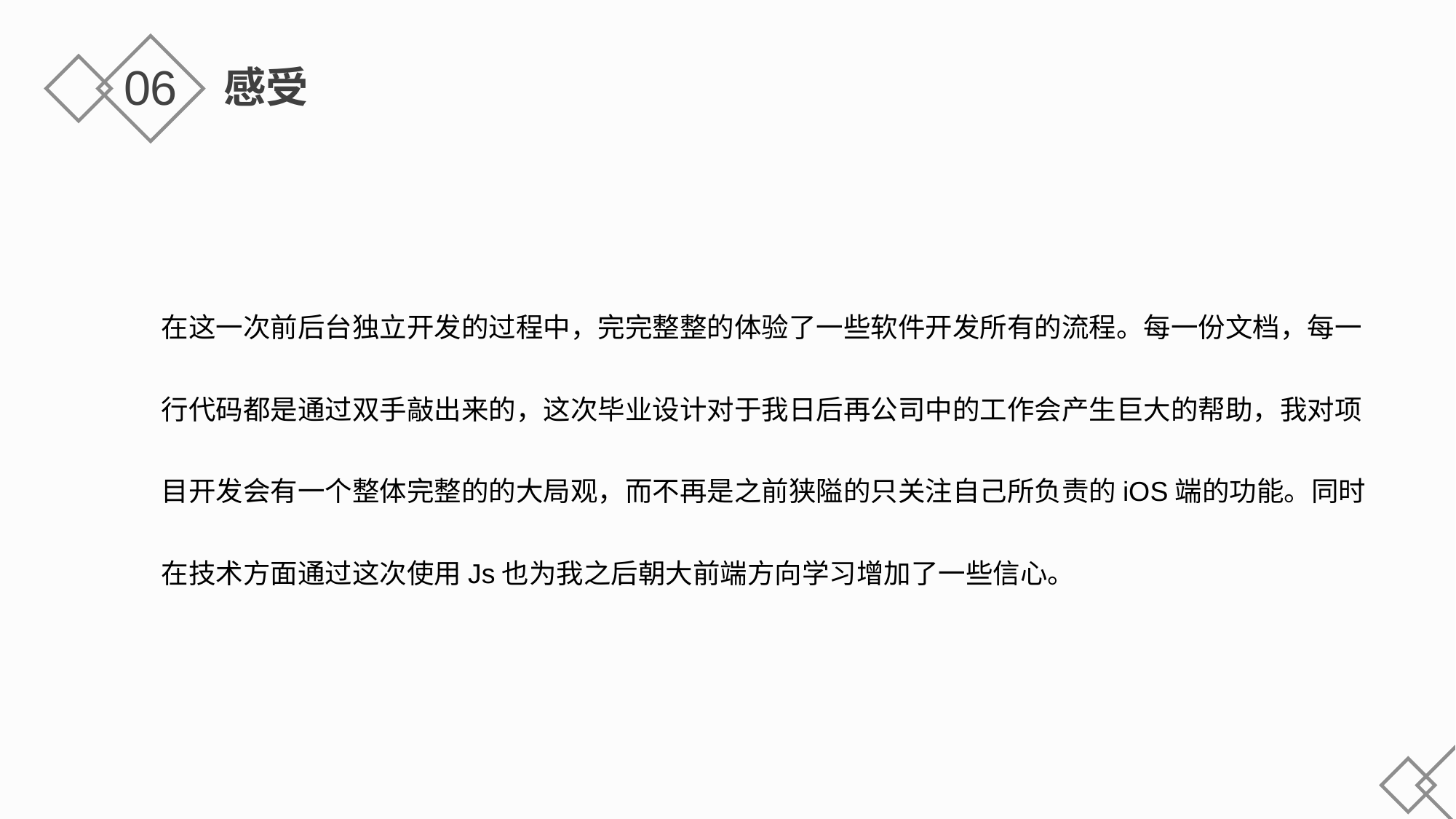

06
感受

在这一次前后台独立开发的过程中，完完整整的体验了一些软件开发所有的流程。每一份文档，每一行代码都是通过双手敲出来的，这次毕业设计对于我日后再公司中的工作会产生巨大的帮助，我对项目开发会有一个整体完整的的大局观，而不再是之前狭隘的只关注自己所负责的iOS端的功能。同时在技术方面通过这次使用Js也为我之后朝大前端方向学习增加了一些信心。